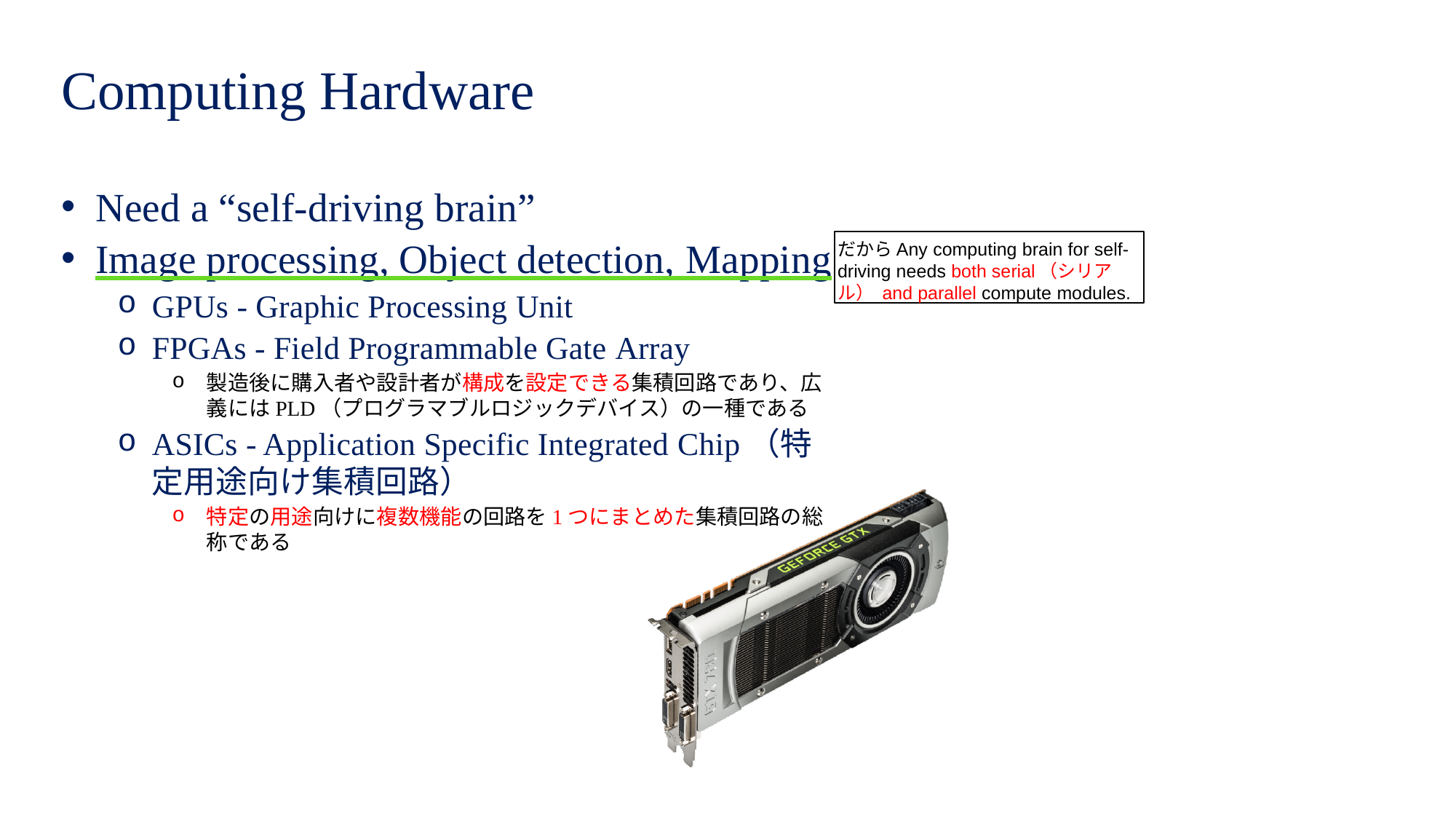

# Computing Hardware
Need a “self-driving brain”
Image processing, Object detection, Mapping
GPUs - Graphic Processing Unit
FPGAs - Field Programmable Gate Array
製造後に購入者や設計者が構成を設定できる集積回路であり、広義にはPLD（プログラマブルロジックデバイス）の一種である
ASICs - Application Specific Integrated Chip（特定用途向け集積回路）
特定の用途向けに複数機能の回路を1つにまとめた集積回路の総称である
だからAny computing brain for self-driving needs both serial（シリアル） and parallel compute modules.